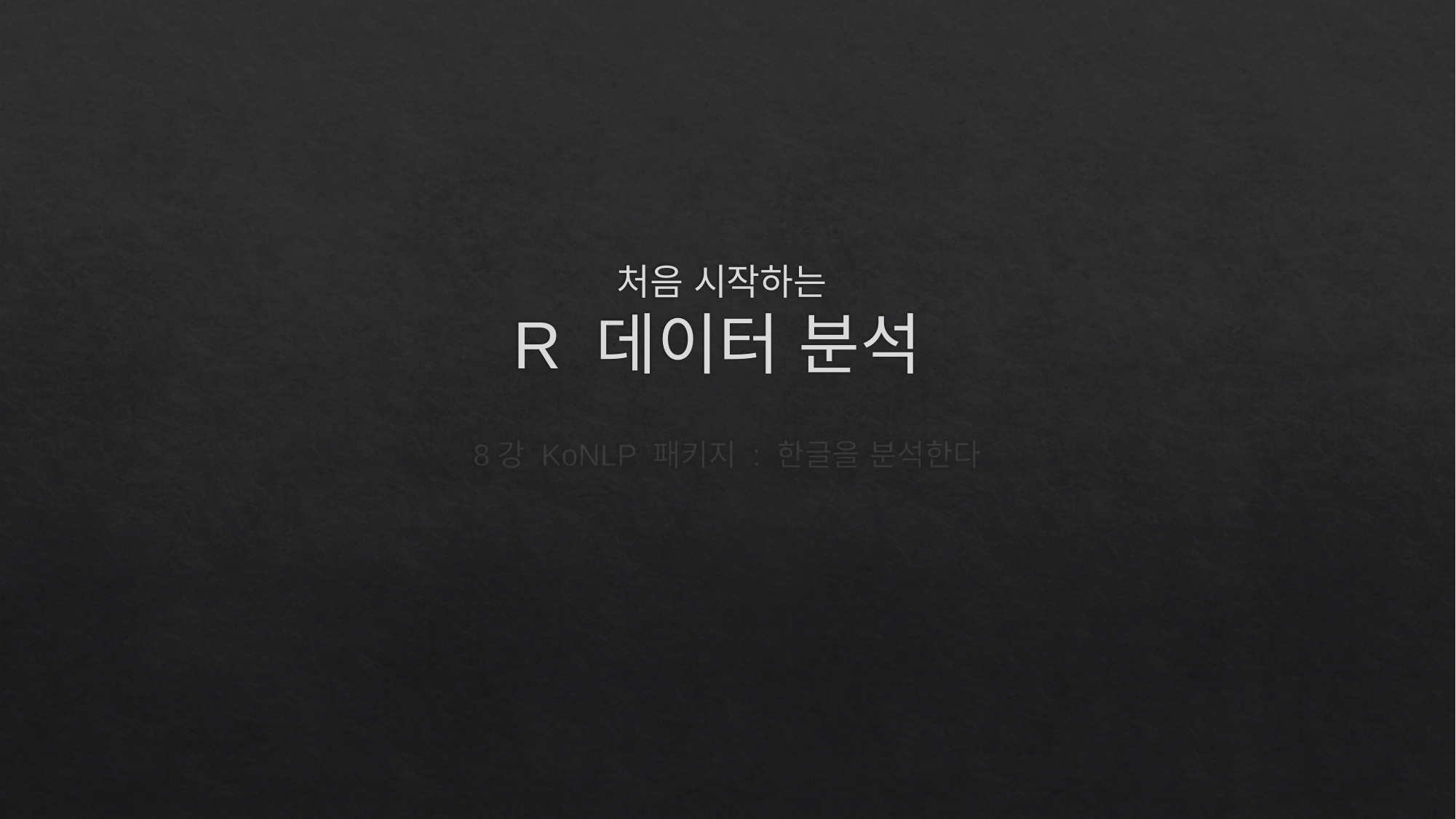

# 처음 시작하는 R 데이터 분석
8강 KoNLP 패키지 : 한글을 분석한다